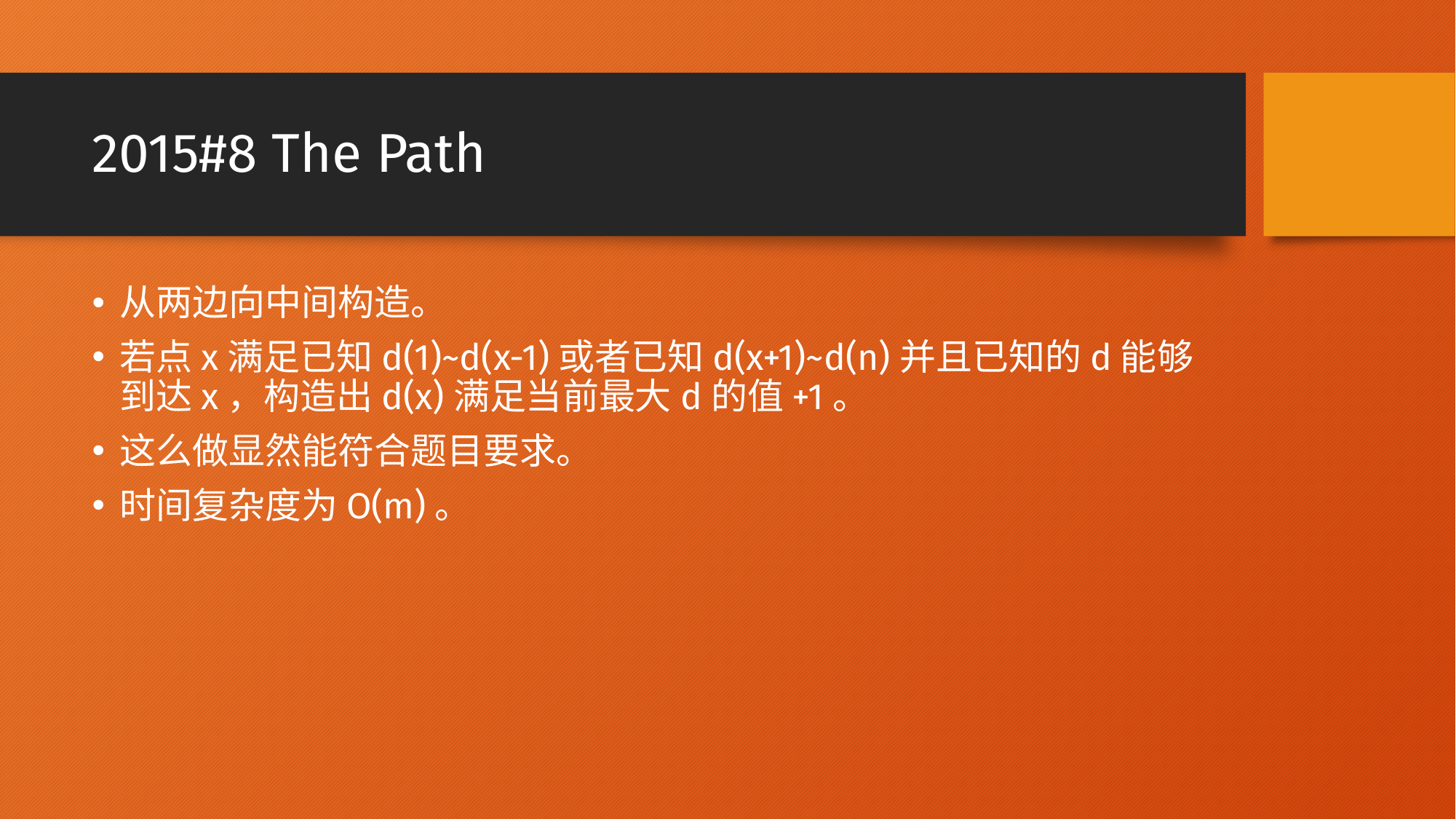

# 2015#8 The Path
从两边向中间构造。
若点x满足已知d(1)~d(x-1)或者已知d(x+1)~d(n)并且已知的d能够到达x，构造出d(x)满足当前最大d的值+1。
这么做显然能符合题目要求。
时间复杂度为O(m)。